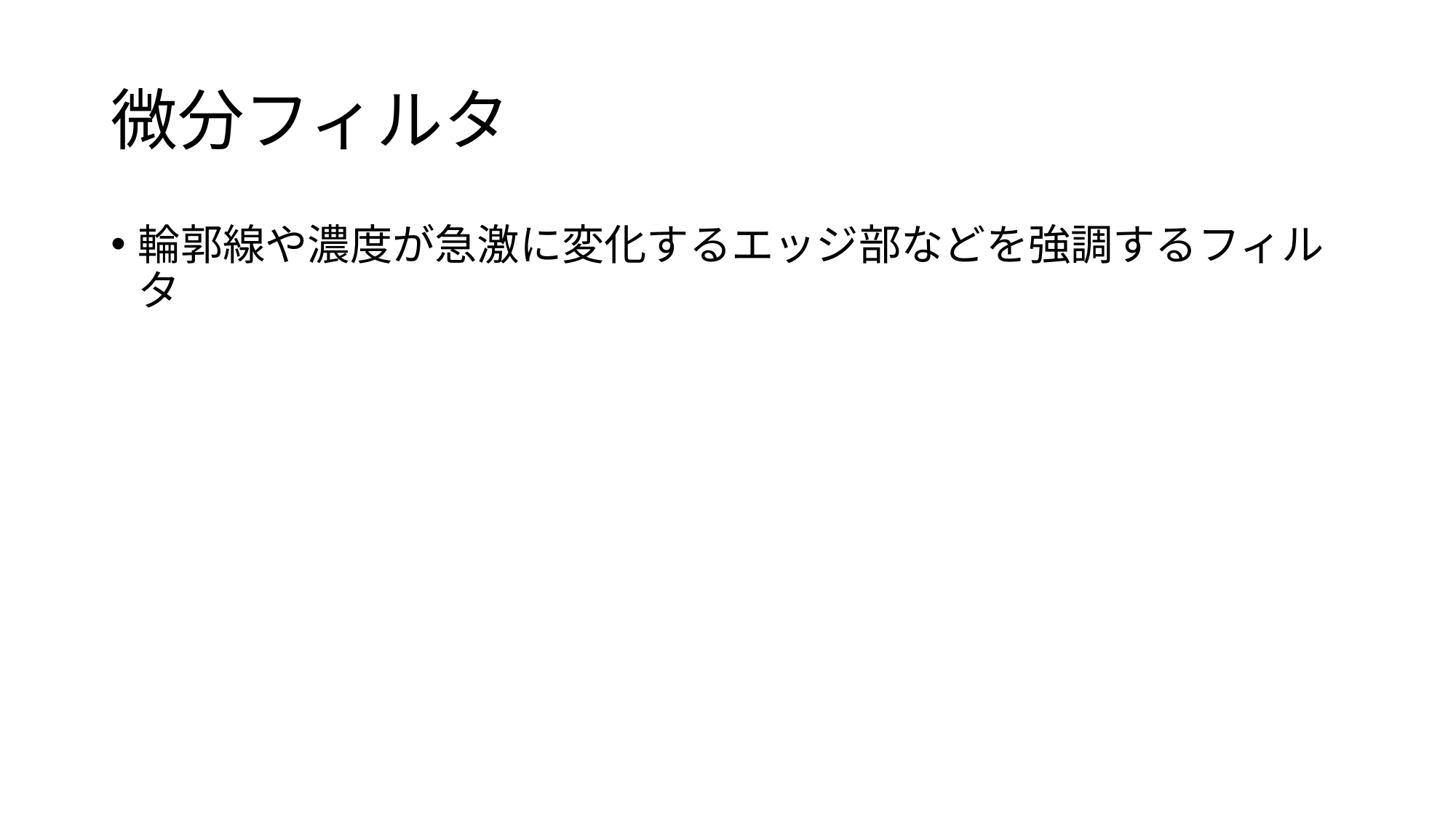

# 微分フィルタ
輪郭線や濃度が急激に変化するエッジ部などを強調するフィルタ